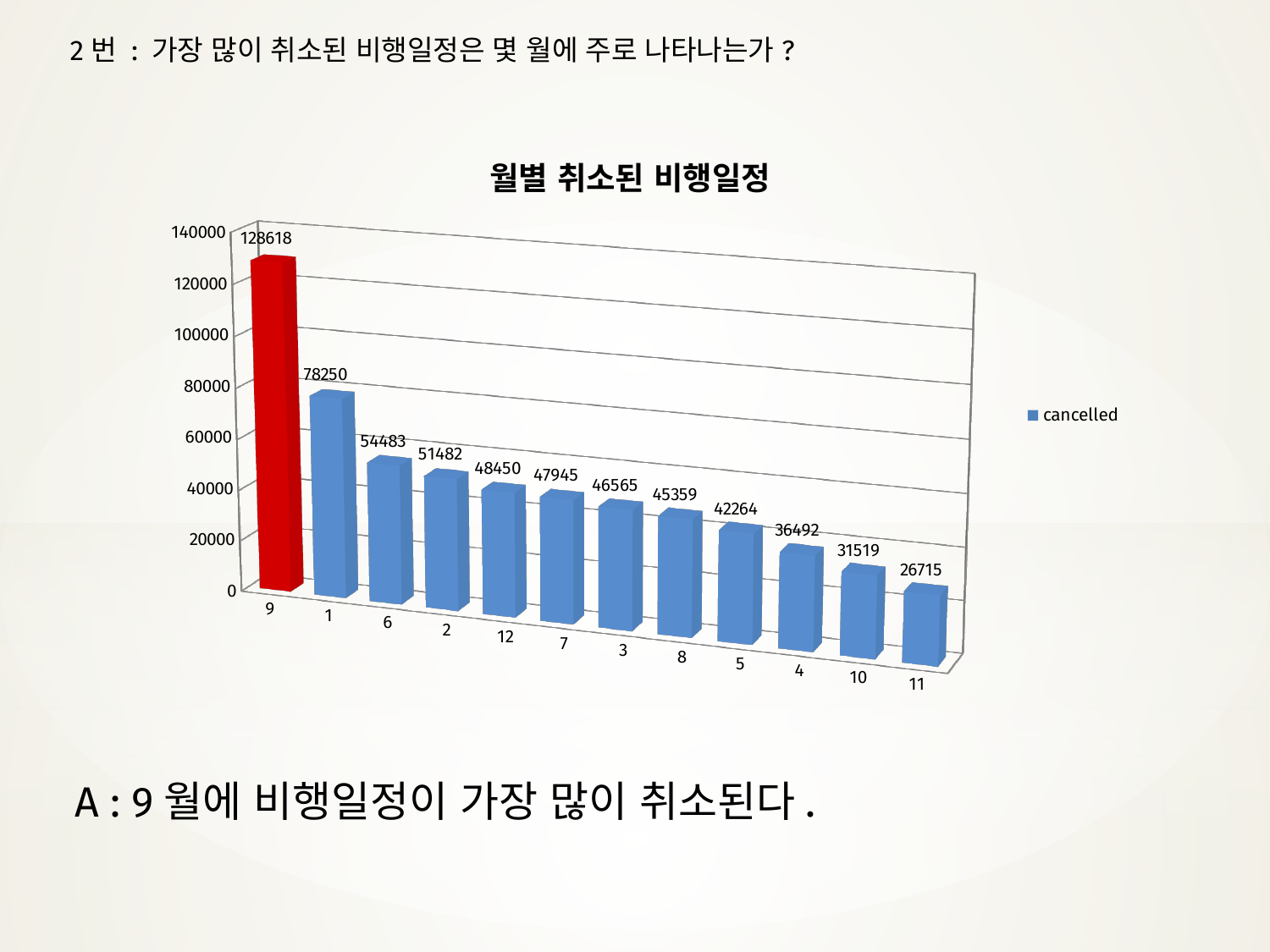

2번 : 가장 많이 취소된 비행일정은 몇 월에 주로 나타나는가?

[unsupported chart]

A : 9월에 비행일정이 가장 많이 취소된다.